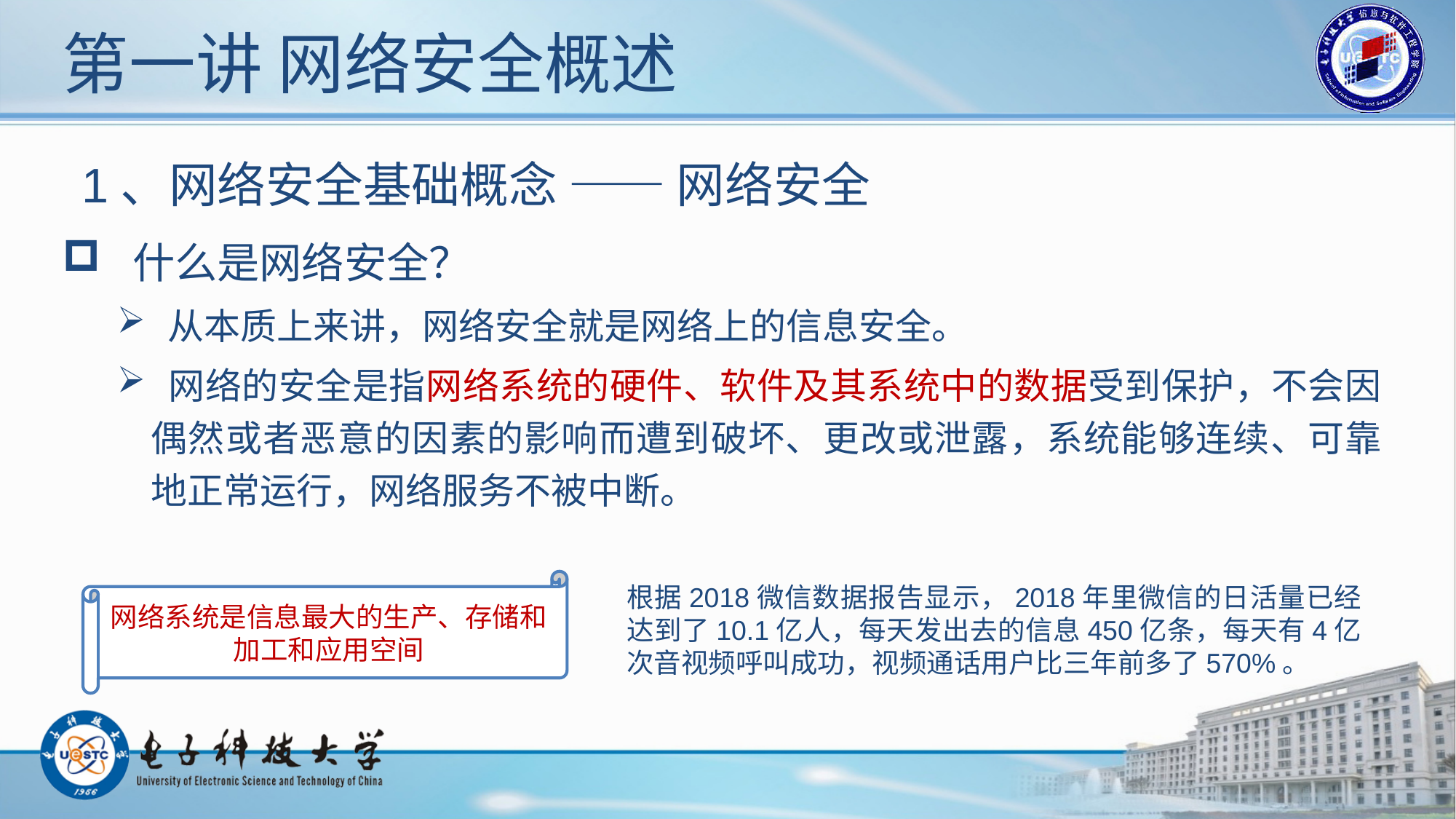

# 第一讲 网络安全概述
1、网络安全基础概念 —— 网络安全
  什么是网络安全？
 从本质上来讲，网络安全就是网络上的信息安全。
 网络的安全是指网络系统的硬件、软件及其系统中的数据受到保护，不会因偶然或者恶意的因素的影响而遭到破坏、更改或泄露，系统能够连续、可靠地正常运行，网络服务不被中断。
网络系统是信息最大的生产、存储和加工和应用空间
根据2018微信数据报告显示，2018年里微信的日活量已经达到了10.1亿人，每天发出去的信息450亿条，每天有4亿次音视频呼叫成功，视频通话用户比三年前多了570%。